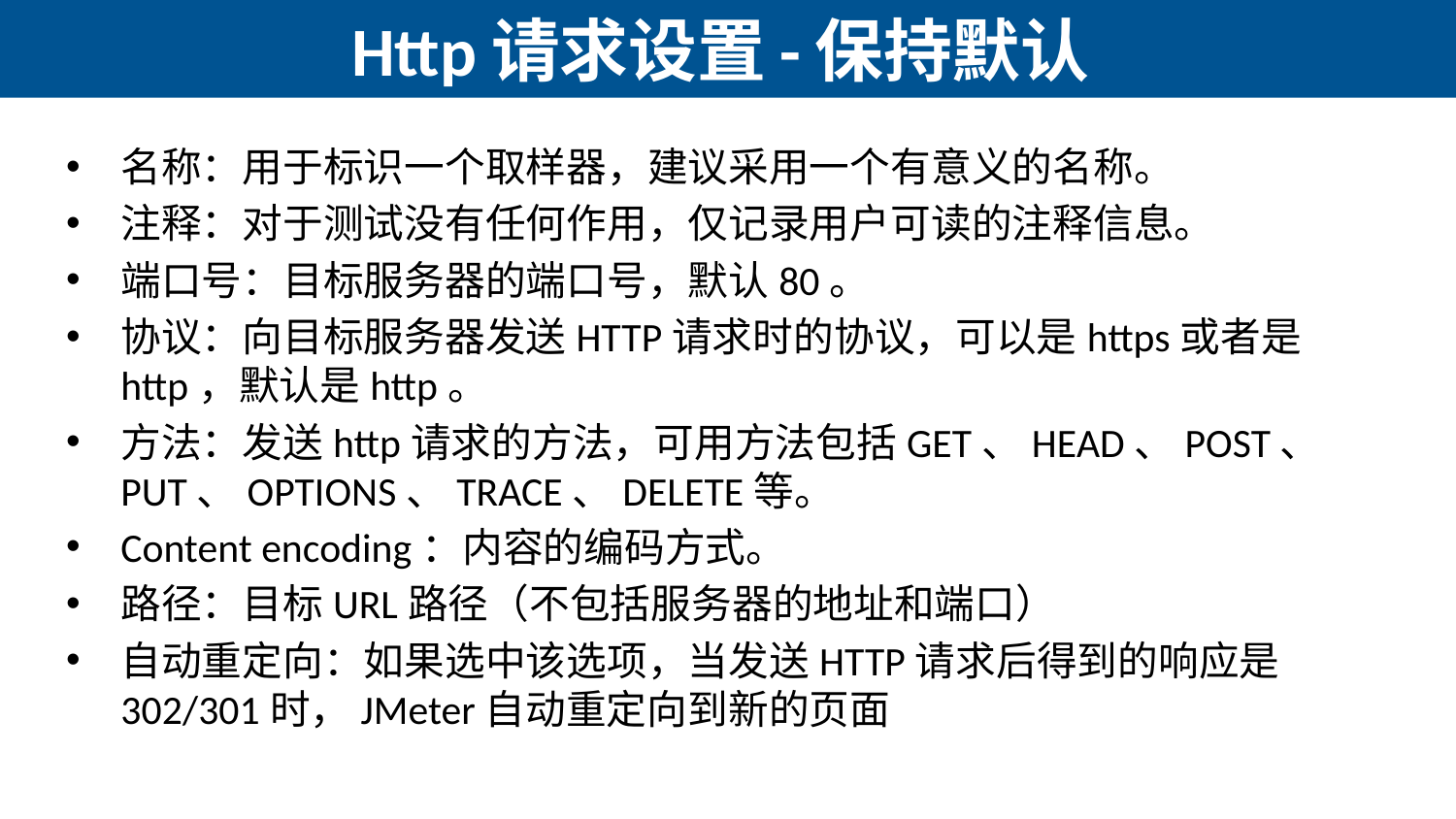

# Http请求设置-保持默认
名称：用于标识一个取样器，建议采用一个有意义的名称。
注释：对于测试没有任何作用，仅记录用户可读的注释信息。
端口号：目标服务器的端口号，默认80。
协议：向目标服务器发送HTTP请求时的协议，可以是https或者是http，默认是http。
方法：发送http请求的方法，可用方法包括GET、HEAD、POST、PUT、OPTIONS、TRACE、DELETE等。
Content encoding：内容的编码方式。
路径：目标URL路径（不包括服务器的地址和端口）
自动重定向：如果选中该选项，当发送HTTP请求后得到的响应是302/301时，JMeter自动重定向到新的页面